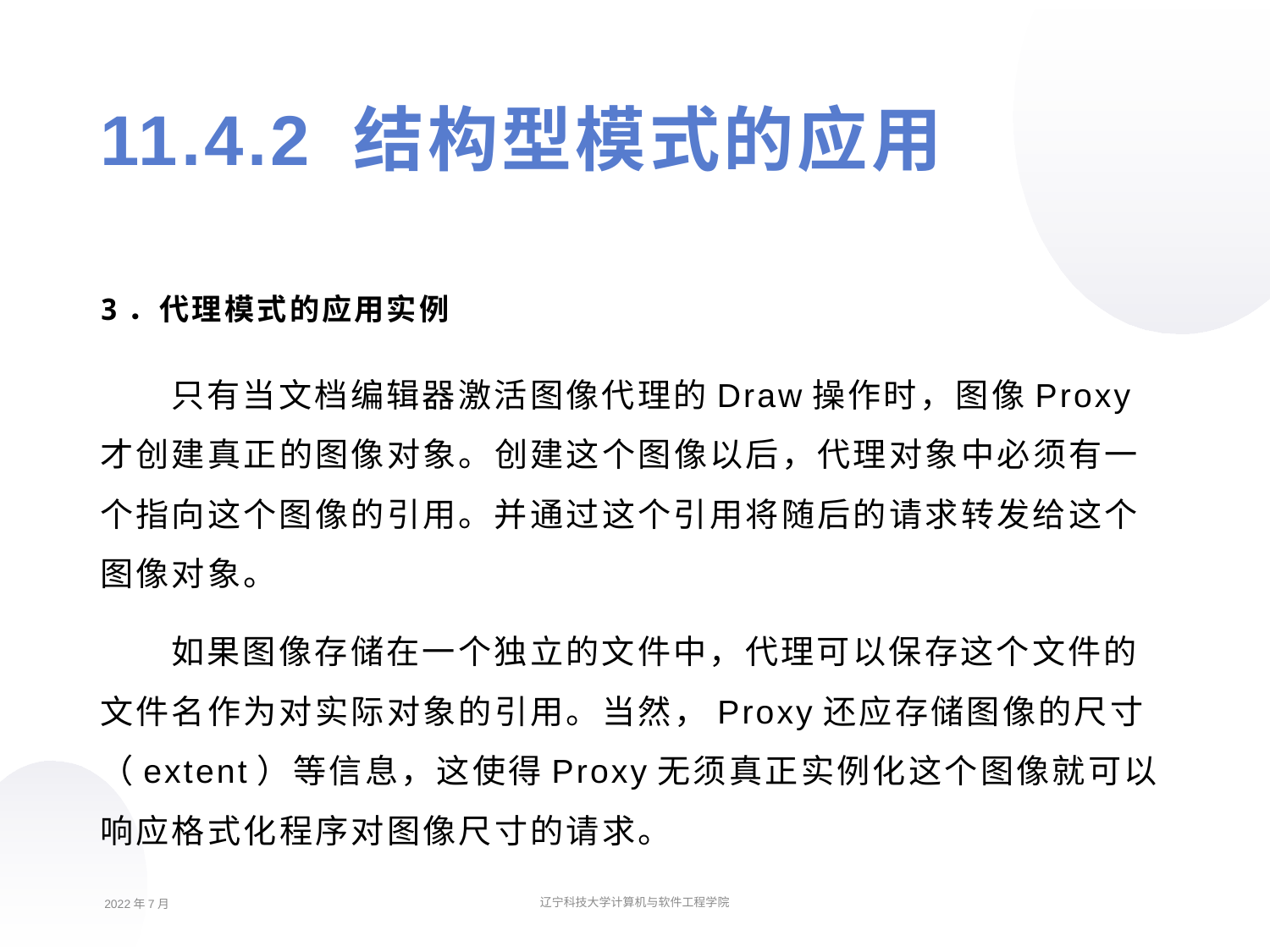

11.4.2 结构型模式的应用
3．代理模式的应用实例
只有当文档编辑器激活图像代理的Draw操作时，图像Proxy才创建真正的图像对象。创建这个图像以后，代理对象中必须有一个指向这个图像的引用。并通过这个引用将随后的请求转发给这个图像对象。
如果图像存储在一个独立的文件中，代理可以保存这个文件的文件名作为对实际对象的引用。当然，Proxy还应存储图像的尺寸（extent）等信息，这使得Proxy无须真正实例化这个图像就可以响应格式化程序对图像尺寸的请求。

2022年7月
辽宁科技大学计算机与软件工程学院
97